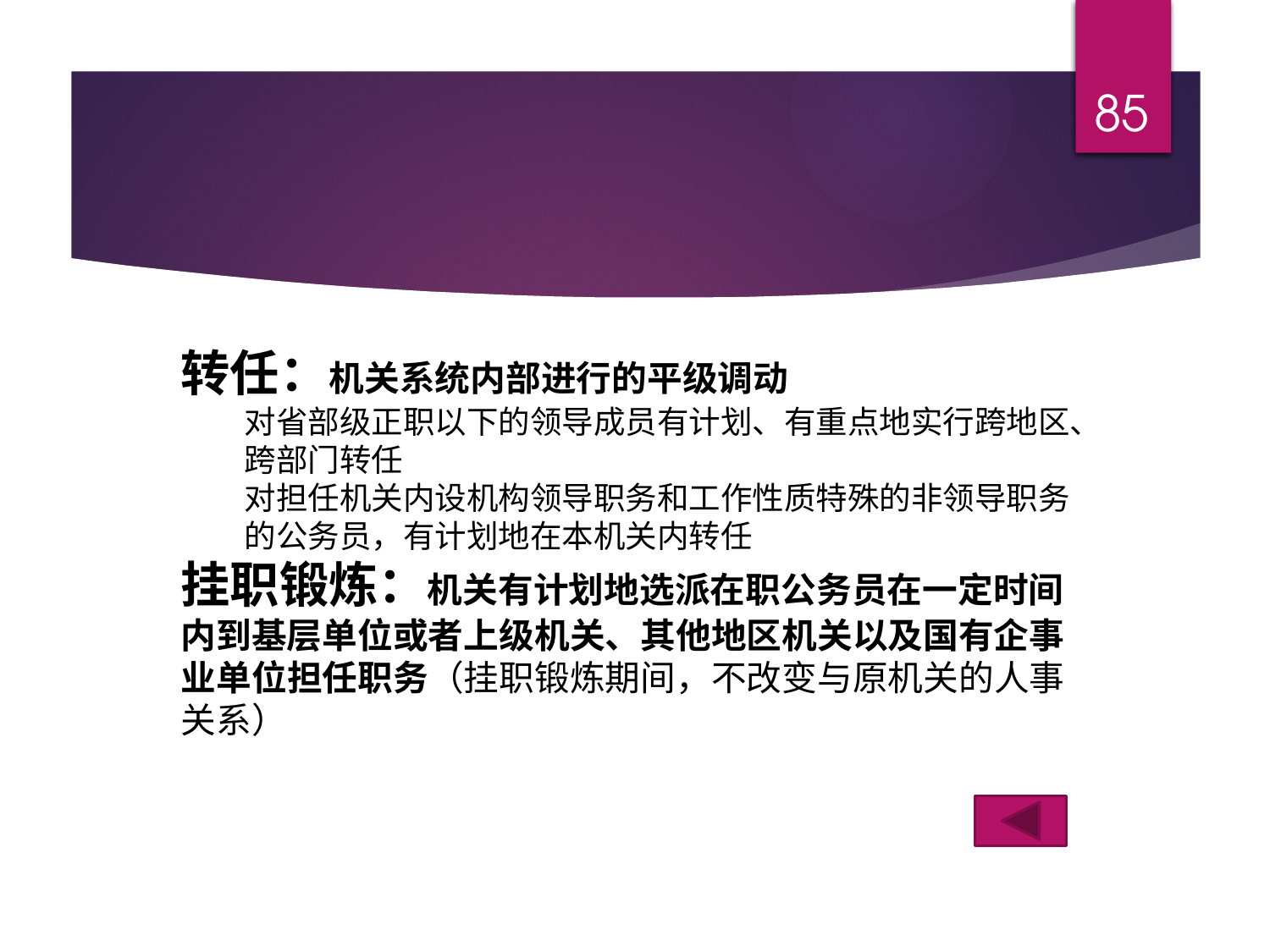

85
转任：机关系统内部进行的平级调动
对省部级正职以下的领导成员有计划、有重点地实行跨地区、跨部门转任
对担任机关内设机构领导职务和工作性质特殊的非领导职务的公务员，有计划地在本机关内转任
挂职锻炼：机关有计划地选派在职公务员在一定时间内到基层单位或者上级机关、其他地区机关以及国有企事业单位担任职务（挂职锻炼期间，不改变与原机关的人事关系）